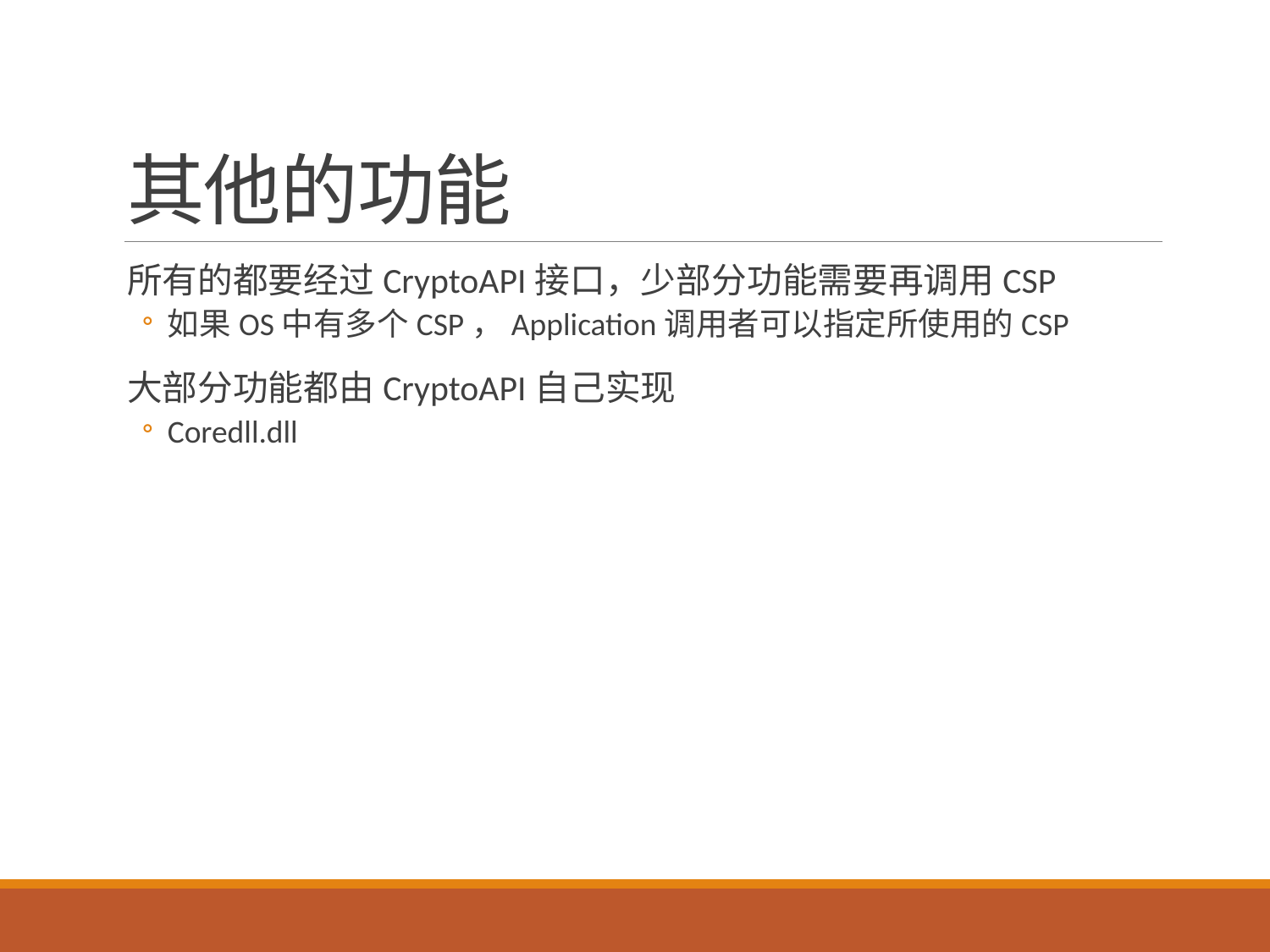

# 其他的功能
所有的都要经过CryptoAPI接口，少部分功能需要再调用CSP
如果OS中有多个CSP，Application调用者可以指定所使用的CSP
大部分功能都由CryptoAPI自己实现
Coredll.dll
24